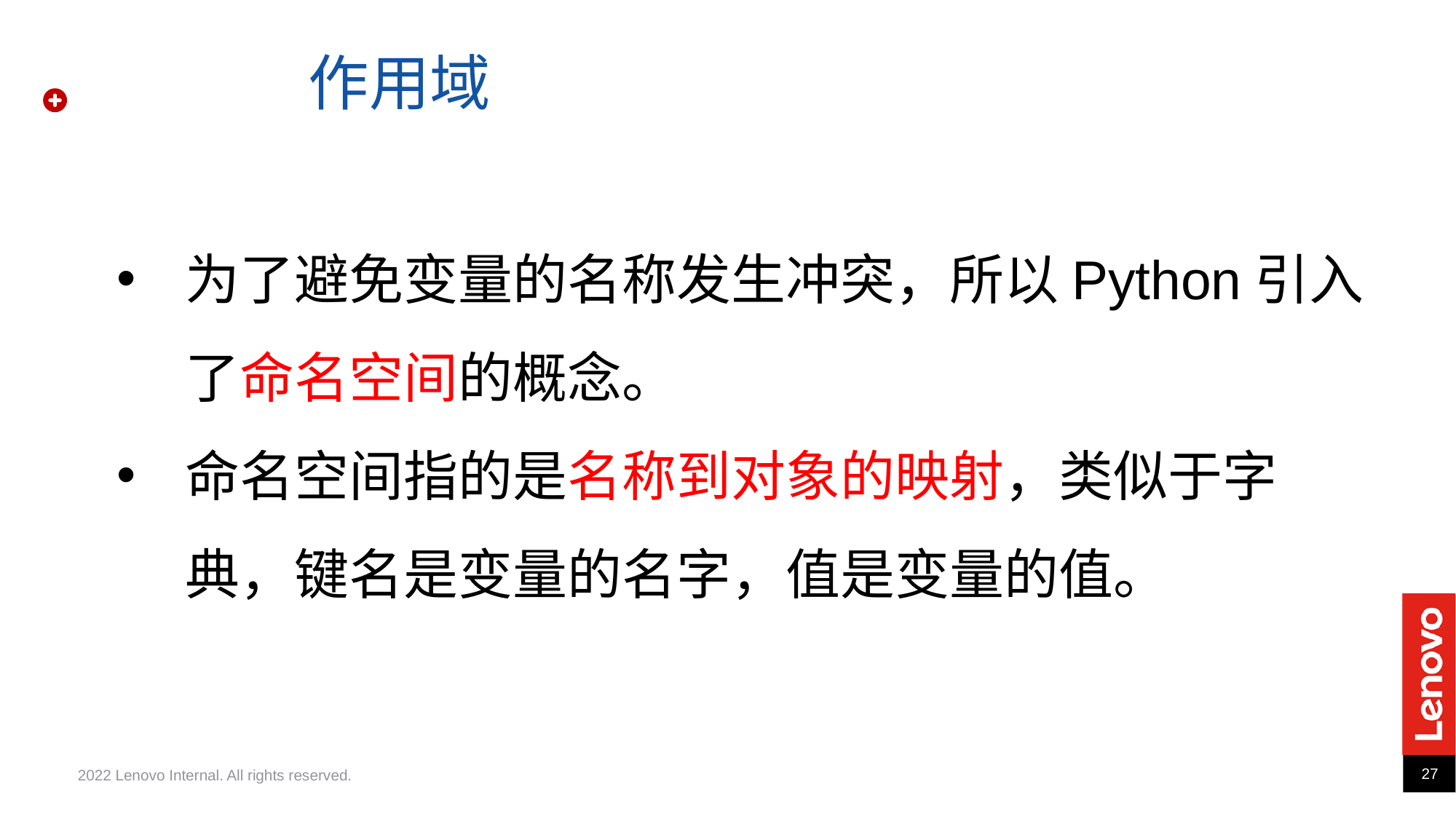

作用域
为了避免变量的名称发生冲突，所以Python引入了命名空间的概念。
命名空间指的是名称到对象的映射，类似于字典，键名是变量的名字，值是变量的值。